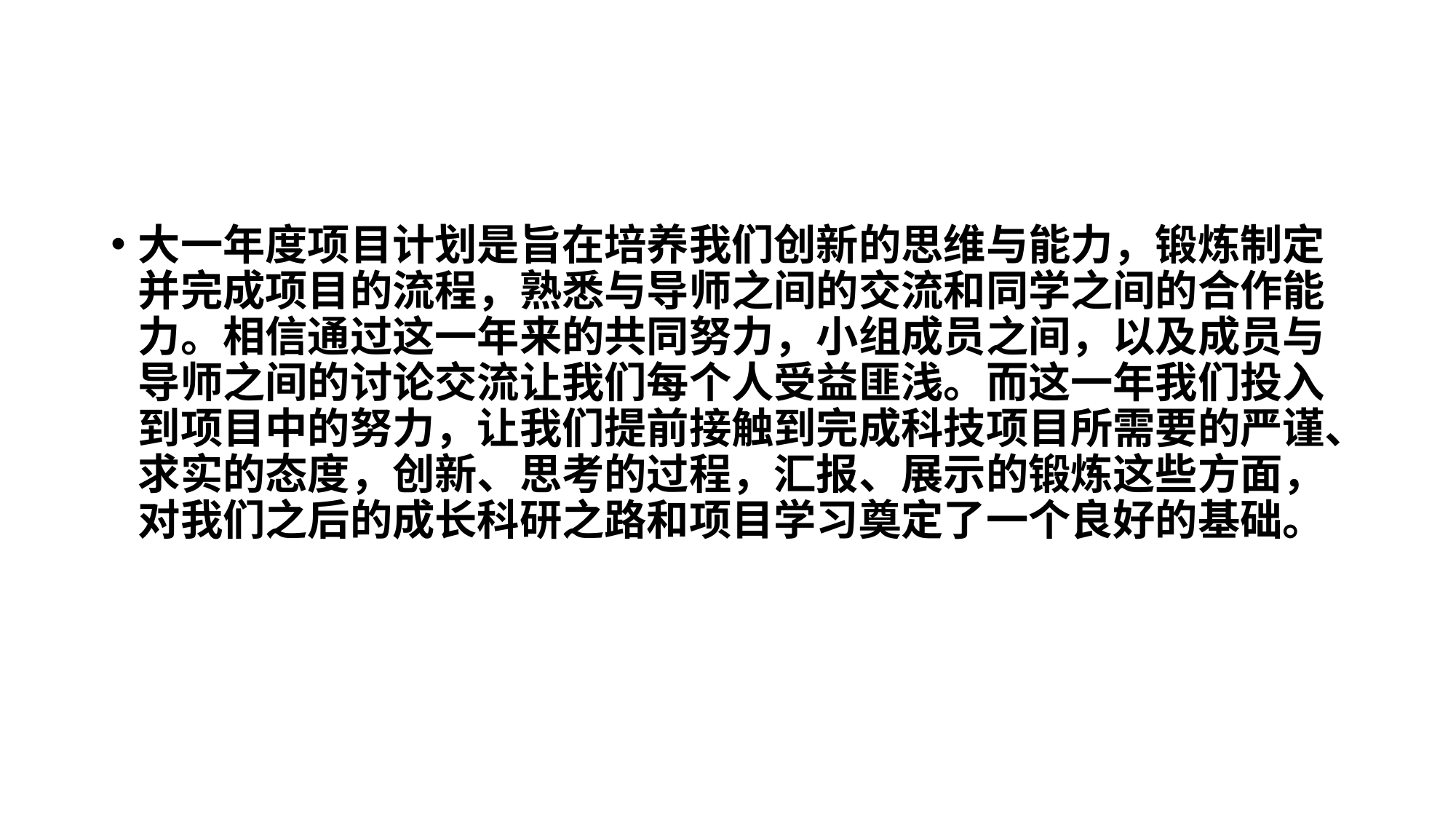

大一年度项目计划是旨在培养我们创新的思维与能力，锻炼制定并完成项目的流程，熟悉与导师之间的交流和同学之间的合作能力。相信通过这一年来的共同努力，小组成员之间，以及成员与导师之间的讨论交流让我们每个人受益匪浅。而这一年我们投入到项目中的努力，让我们提前接触到完成科技项目所需要的严谨、求实的态度，创新、思考的过程，汇报、展示的锻炼这些方面，对我们之后的成长科研之路和项目学习奠定了一个良好的基础。